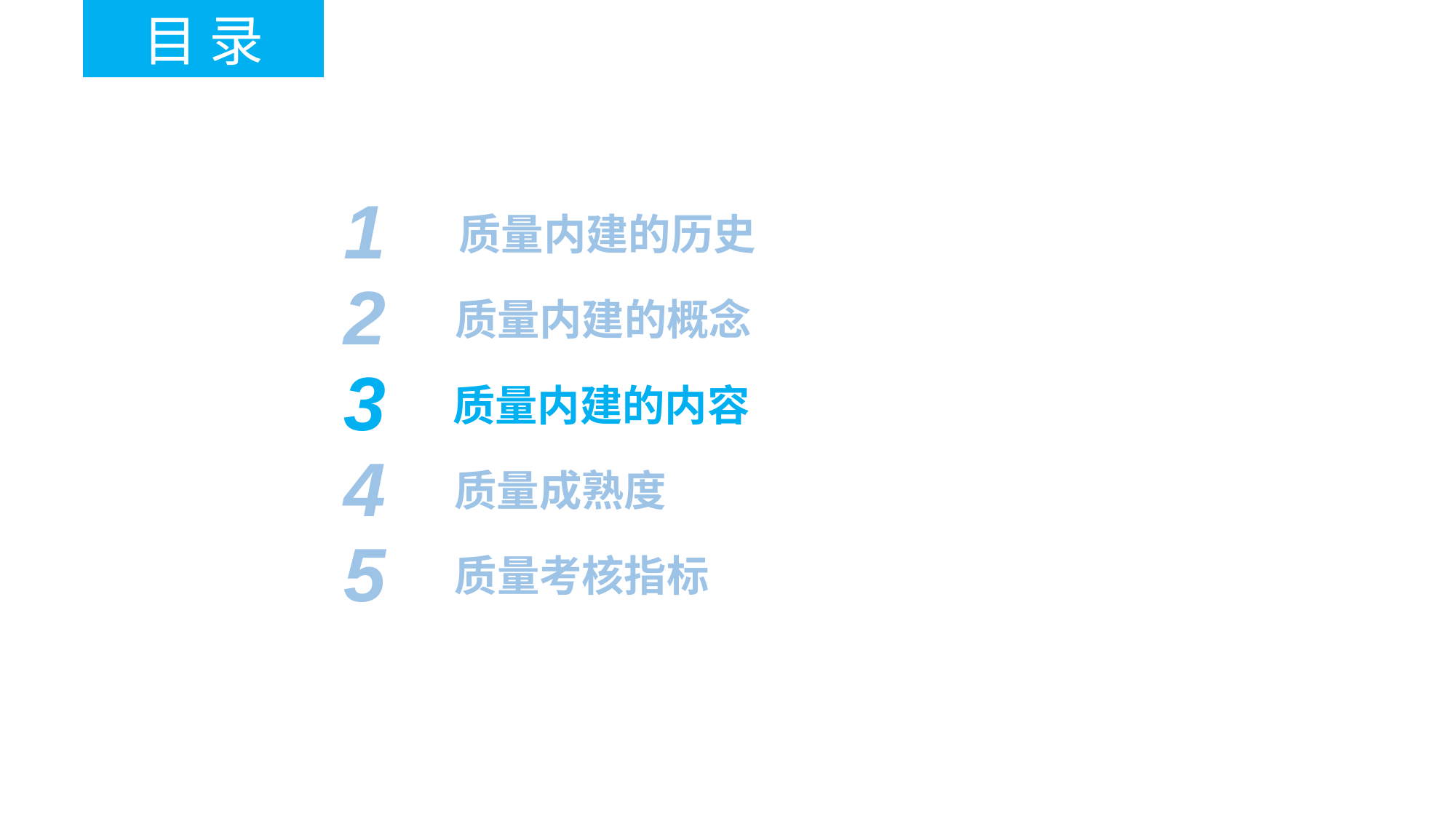

目 录
1
质量内建的历史
2
质量内建的概念
3
质量内建的内容
4
质量成熟度
5
质量考核指标